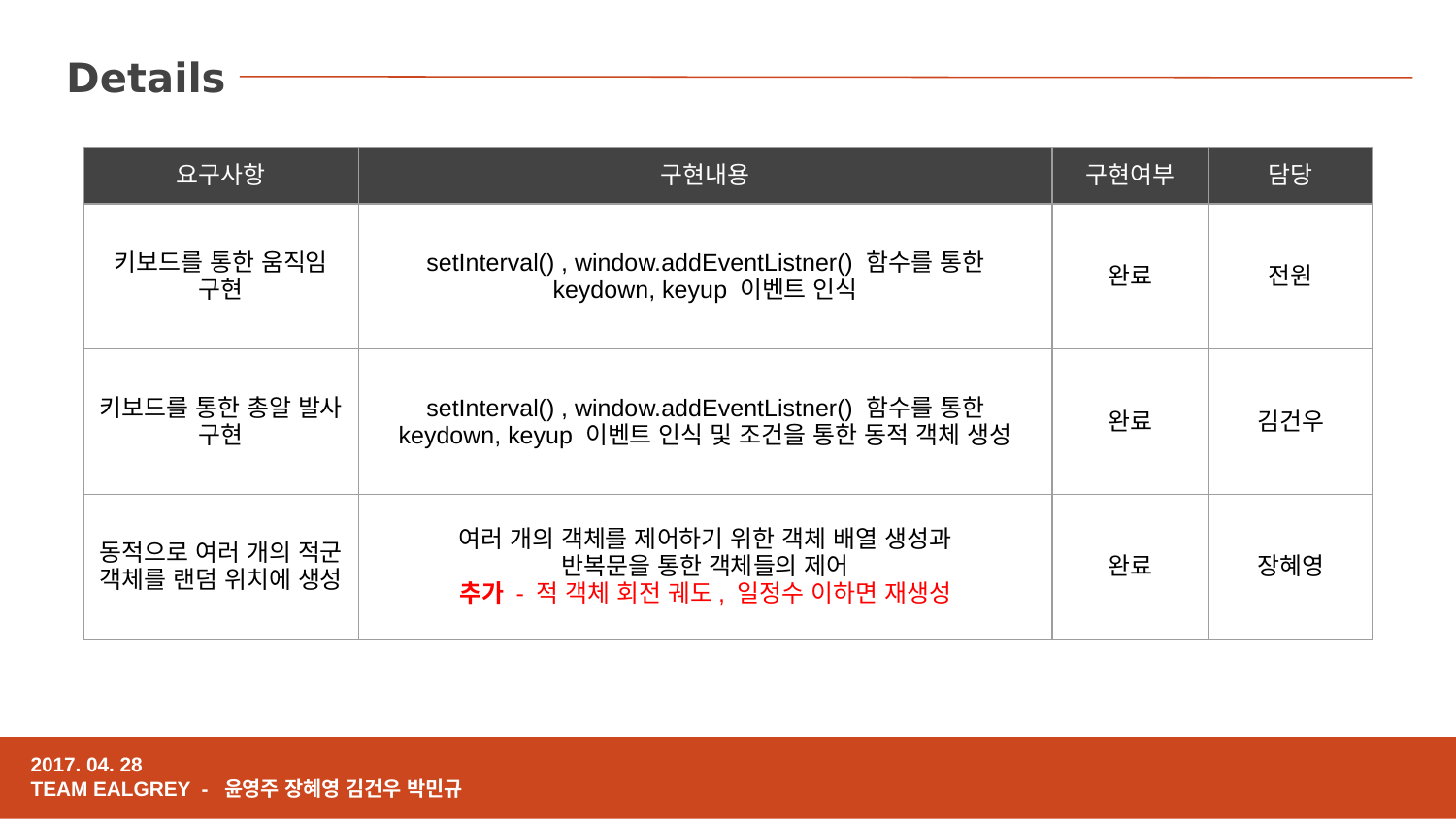

Details
| 요구사항 | 구현내용 | 구현여부 | 담당 |
| --- | --- | --- | --- |
| 키보드를 통한 움직임 구현 | setInterval() , window.addEventListner() 함수를 통한 keydown, keyup 이벤트 인식 | 완료 | 전원 |
| 키보드를 통한 총알 발사 구현 | setInterval() , window.addEventListner() 함수를 통한 keydown, keyup 이벤트 인식 및 조건을 통한 동적 객체 생성 | 완료 | 김건우 |
| 동적으로 여러 개의 적군 객체를 랜덤 위치에 생성 | 여러 개의 객체를 제어하기 위한 객체 배열 생성과 반복문을 통한 객체들의 제어 추가 - 적 객체 회전 궤도, 일정수 이하면 재생성 | 완료 | 장혜영 |

2017. 04. 28
TEAM EALGREY  -  윤영주 장혜영 김건우 박민규